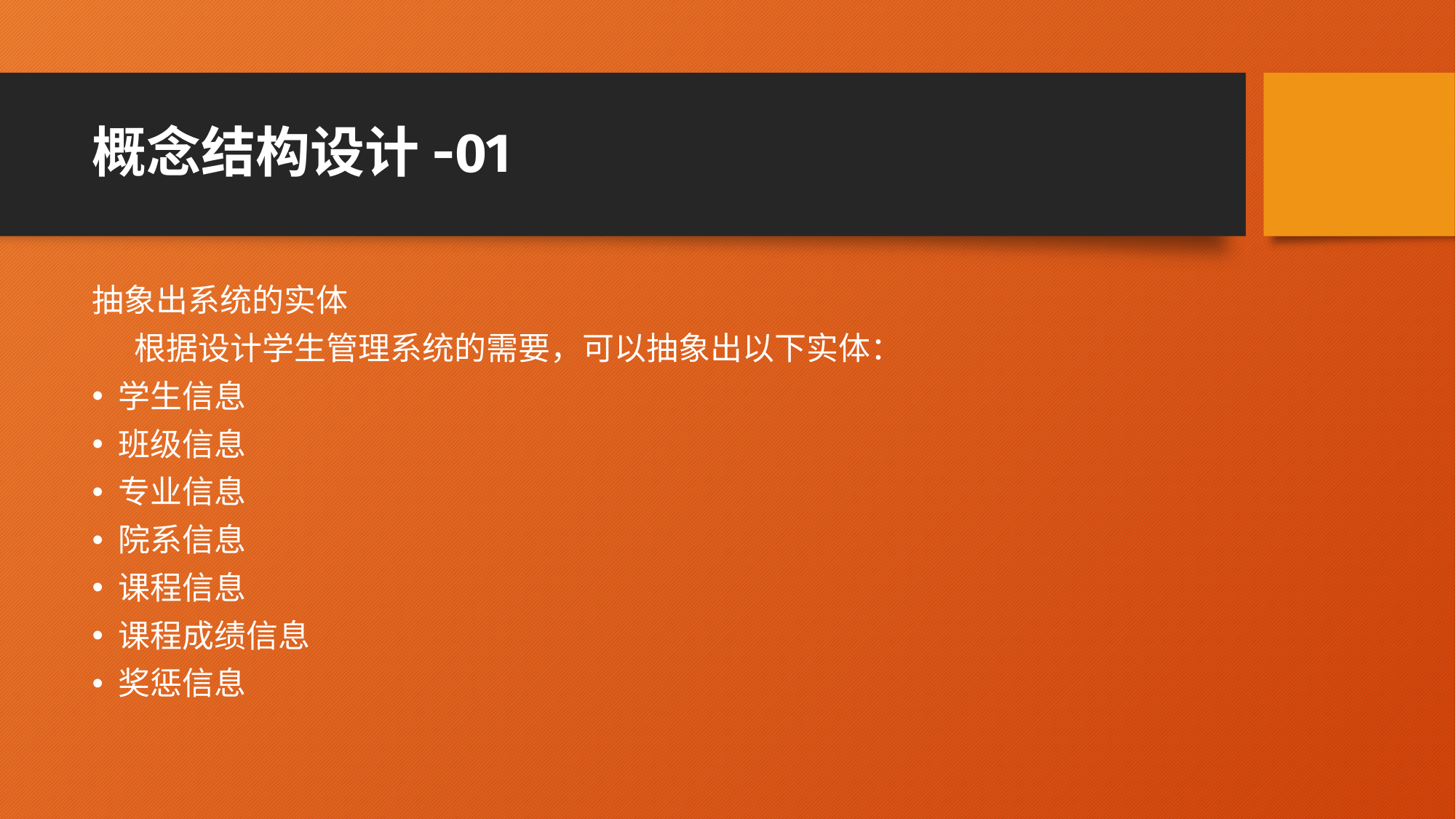

# 概念结构设计-01
抽象出系统的实体
     根据设计学生管理系统的需要，可以抽象出以下实体：
学生信息
班级信息
专业信息
院系信息
课程信息
课程成绩信息
奖惩信息